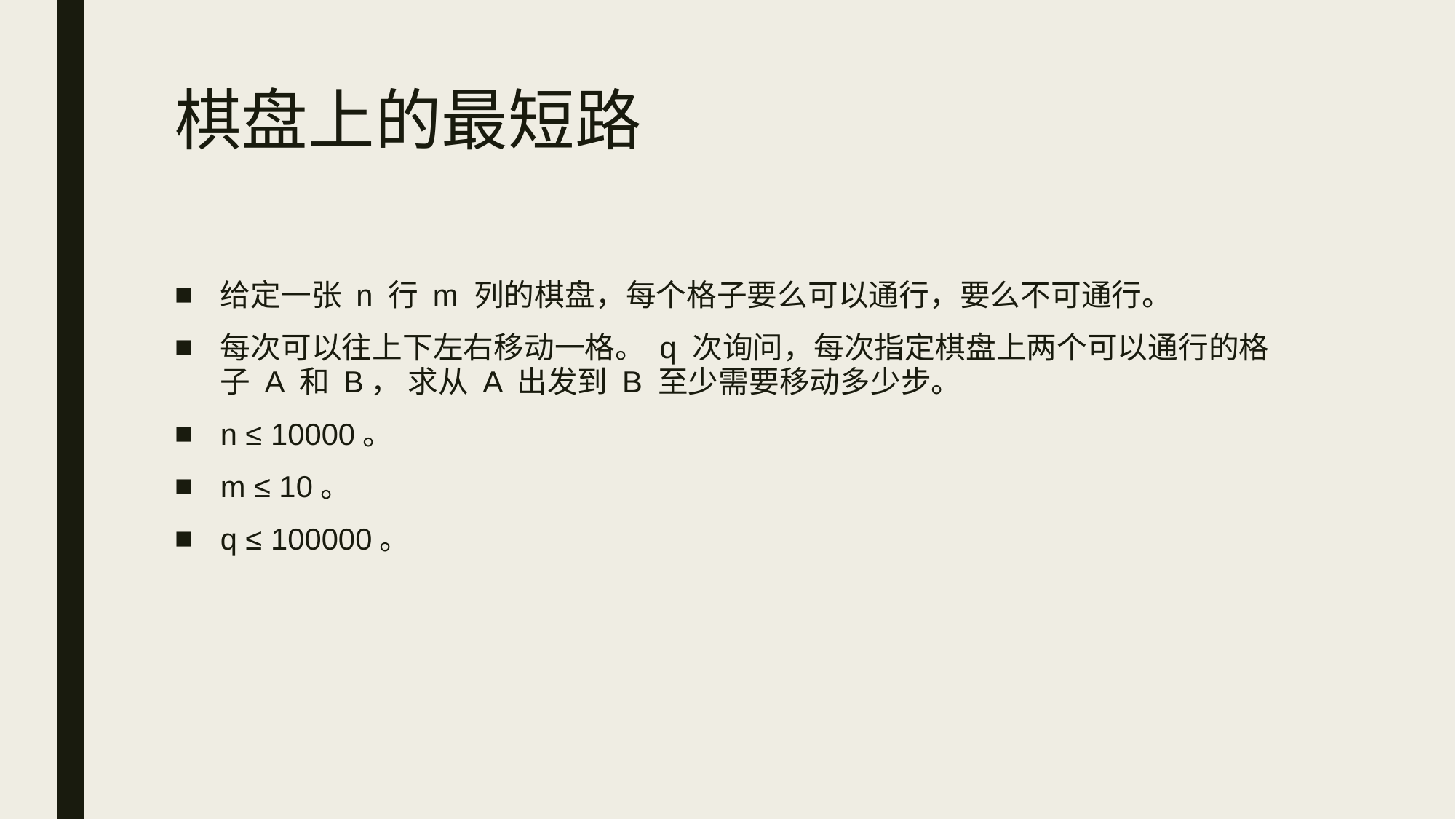

# 棋盘上的最短路
给定一张 n 行 m 列的棋盘，每个格子要么可以通行，要么不可通行。
每次可以往上下左右移动一格。 q 次询问，每次指定棋盘上两个可以通行的格子 A 和 B， 求从 A 出发到 B 至少需要移动多少步。
n ≤ 10000。
m ≤ 10。
q ≤ 100000。